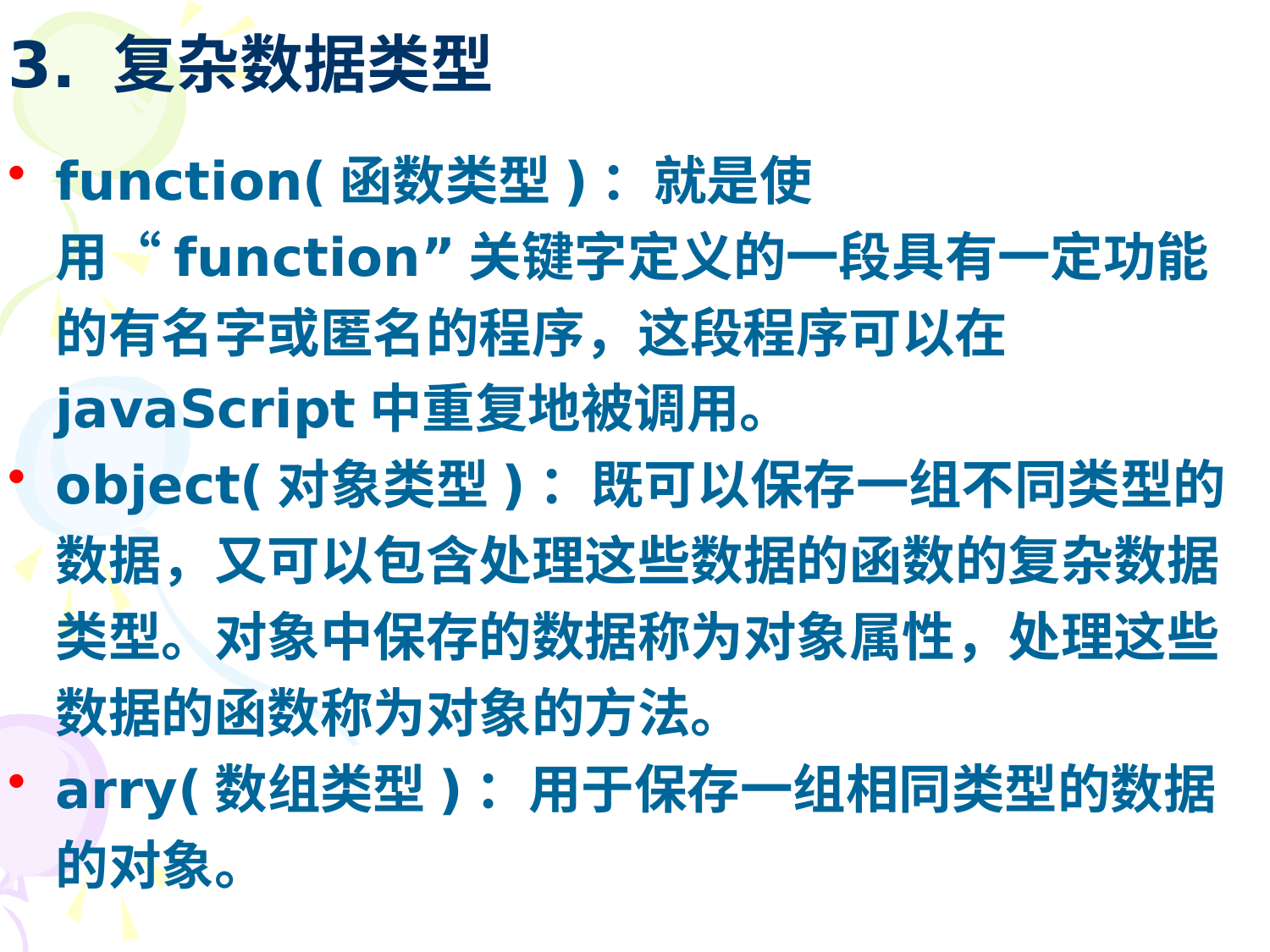

# 3. 复杂数据类型
function(函数类型)：就是使用“function”关键字定义的一段具有一定功能的有名字或匿名的程序，这段程序可以在javaScript中重复地被调用。
object(对象类型)：既可以保存一组不同类型的数据，又可以包含处理这些数据的函数的复杂数据类型。对象中保存的数据称为对象属性，处理这些数据的函数称为对象的方法。
arry(数组类型)：用于保存一组相同类型的数据的对象。